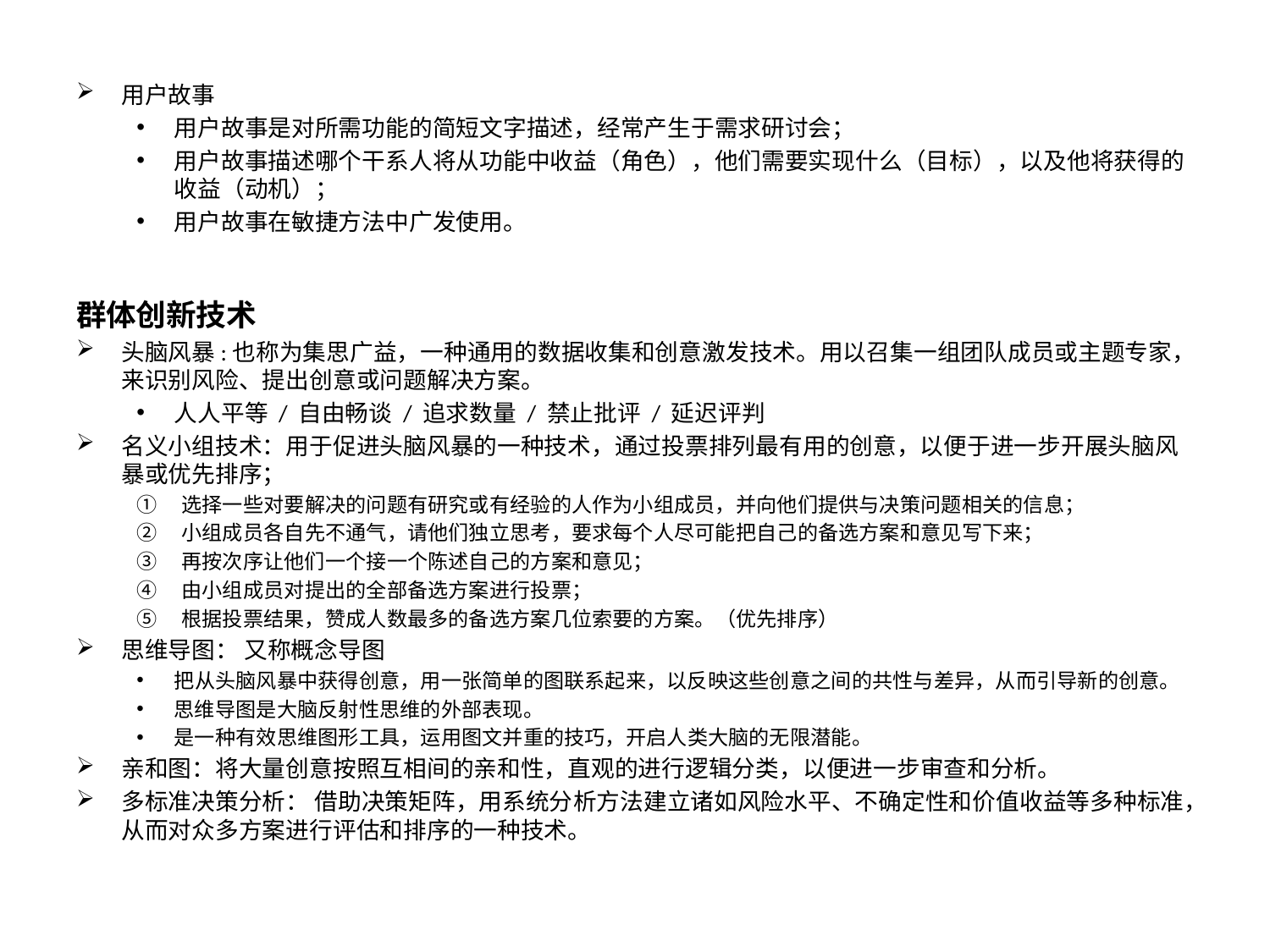

用户故事
用户故事是对所需功能的简短文字描述，经常产生于需求研讨会；
用户故事描述哪个干系人将从功能中收益（角色），他们需要实现什么（目标），以及他将获得的收益（动机）；
用户故事在敏捷方法中广发使用。

群体创新技术
头脑风暴:也称为集思广益，一种通用的数据收集和创意激发技术。用以召集一组团队成员或主题专家，来识别风险、提出创意或问题解决方案。
人人平等 / 自由畅谈 / 追求数量 / 禁止批评 / 延迟评判
名义小组技术：用于促进头脑风暴的一种技术，通过投票排列最有用的创意，以便于进一步开展头脑风暴或优先排序；
选择一些对要解决的问题有研究或有经验的人作为小组成员，并向他们提供与决策问题相关的信息；
小组成员各自先不通气，请他们独立思考，要求每个人尽可能把自己的备选方案和意见写下来；
再按次序让他们一个接一个陈述自己的方案和意见；
由小组成员对提出的全部备选方案进行投票；
根据投票结果，赞成人数最多的备选方案几位索要的方案。（优先排序）
思维导图： 又称概念导图
把从头脑风暴中获得创意，用一张简单的图联系起来，以反映这些创意之间的共性与差异，从而引导新的创意。
思维导图是大脑反射性思维的外部表现。
是一种有效思维图形工具，运用图文并重的技巧，开启人类大脑的无限潜能。
亲和图：将大量创意按照互相间的亲和性，直观的进行逻辑分类，以便进一步审查和分析。
多标准决策分析： 借助决策矩阵，用系统分析方法建立诸如风险水平、不确定性和价值收益等多种标准，从而对众多方案进行评估和排序的一种技术。